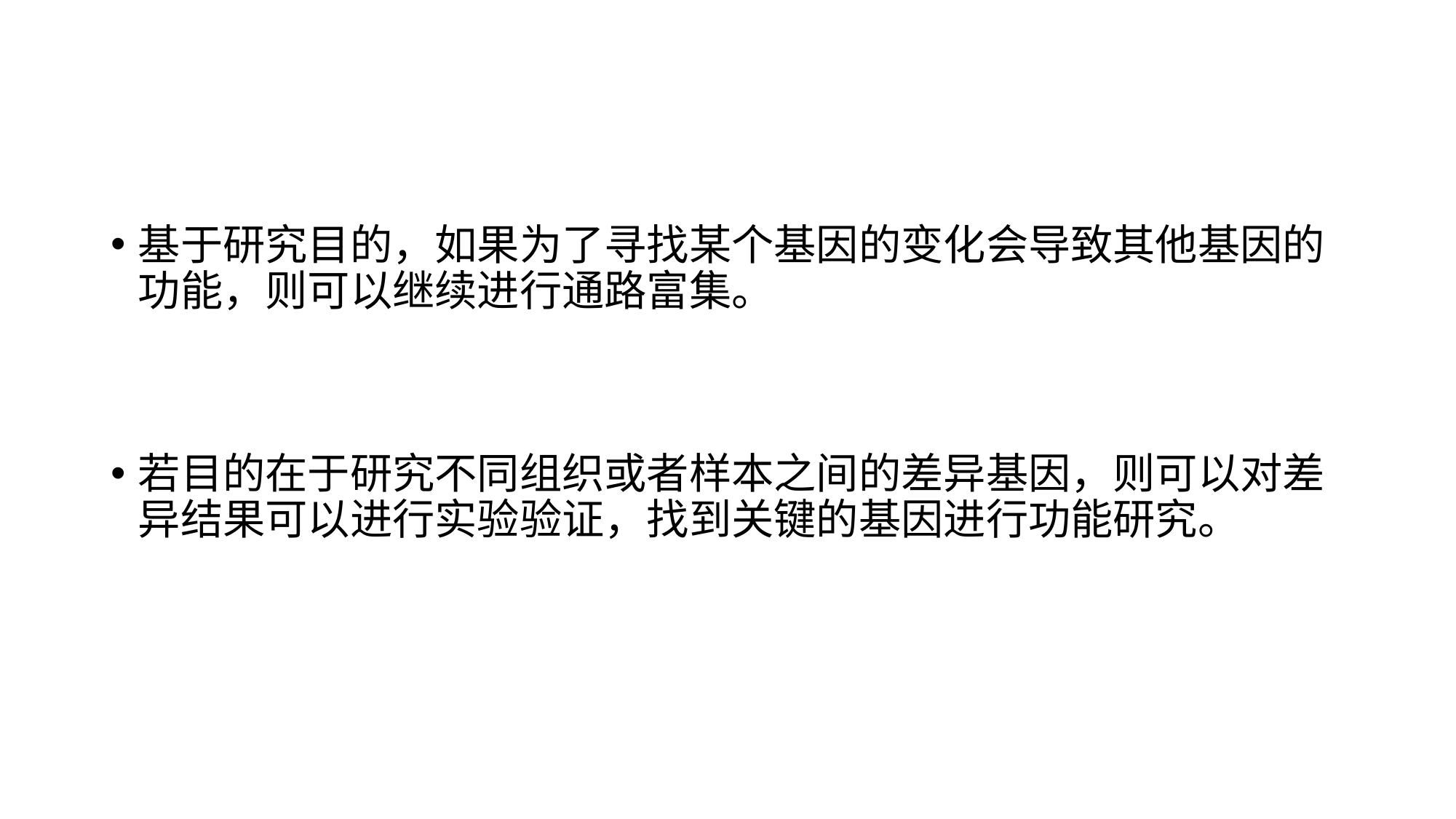

#
基于研究目的，如果为了寻找某个基因的变化会导致其他基因的功能，则可以继续进行通路富集。

若目的在于研究不同组织或者样本之间的差异基因，则可以对差异结果可以进行实验验证，找到关键的基因进行功能研究。